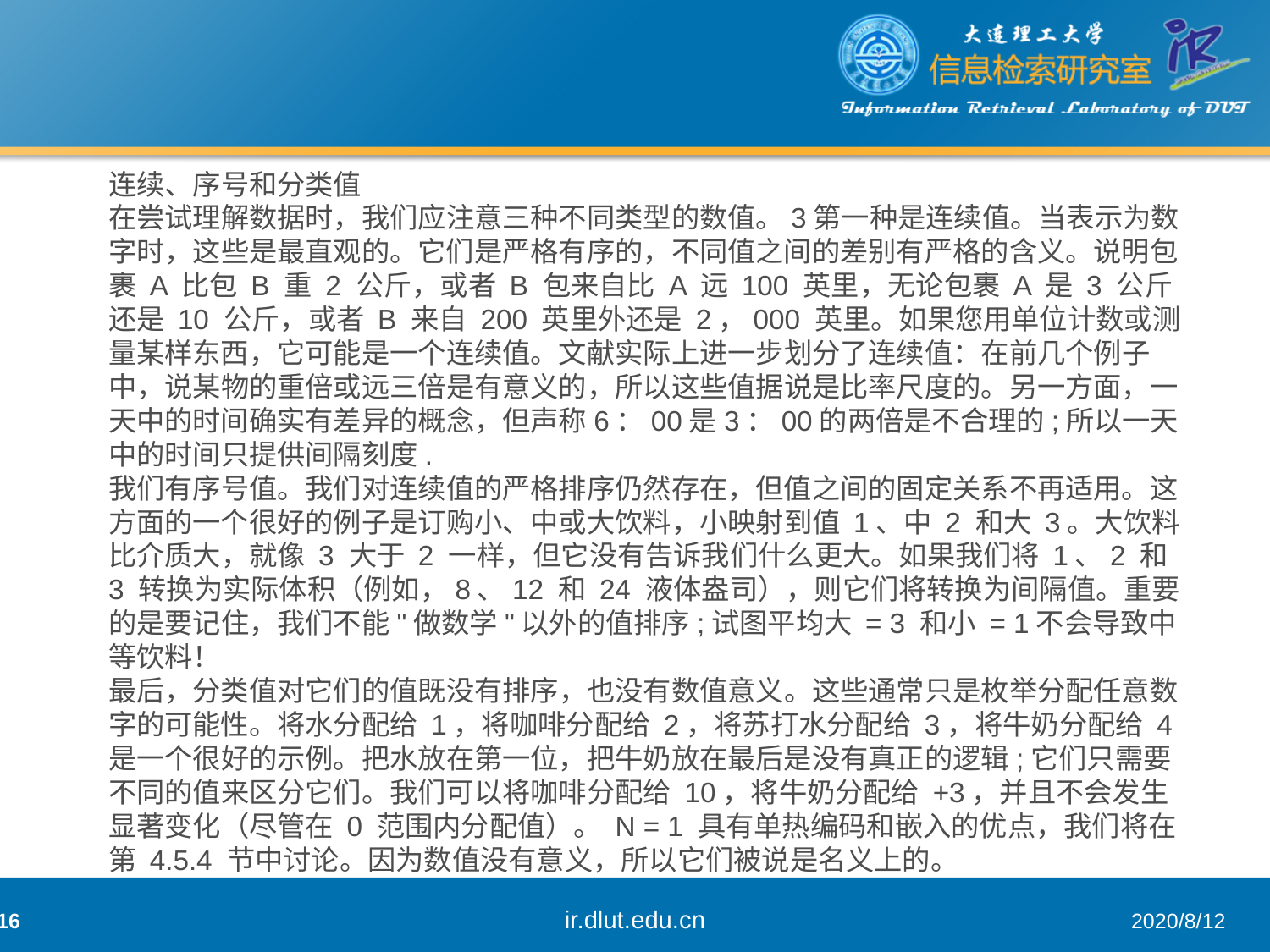

连续、序号和分类值
在尝试理解数据时，我们应注意三种不同类型的数值。3第一种是连续值。当表示为数字时，这些是最直观的。它们是严格有序的，不同值之间的差别有严格的含义。说明包裹 A 比包 B 重 2 公斤，或者 B 包来自比 A 远 100 英里，无论包裹 A 是 3 公斤还是 10 公斤，或者 B 来自 200 英里外还是 2，000 英里。如果您用单位计数或测量某样东西，它可能是一个连续值。文献实际上进一步划分了连续值：在前几个例子中，说某物的重倍或远三倍是有意义的，所以这些值据说是比率尺度的。另一方面，一天中的时间确实有差异的概念，但声称6：00是3：00的两倍是不合理的;所以一天中的时间只提供间隔刻度.
我们有序号值。我们对连续值的严格排序仍然存在，但值之间的固定关系不再适用。这方面的一个很好的例子是订购小、中或大饮料，小映射到值 1、中 2 和大 3。大饮料比介质大，就像 3 大于 2 一样，但它没有告诉我们什么更大。如果我们将 1、2 和 3 转换为实际体积（例如，8、12 和 24 液体盎司），则它们将转换为间隔值。重要的是要记住，我们不能"做数学"以外的值排序;试图平均大 = 3 和小 = 1不会导致中等饮料！
最后，分类值对它们的值既没有排序，也没有数值意义。这些通常只是枚举分配任意数字的可能性。将水分配给 1，将咖啡分配给 2，将苏打水分配给 3，将牛奶分配给 4 是一个很好的示例。把水放在第一位，把牛奶放在最后是没有真正的逻辑;它们只需要不同的值来区分它们。我们可以将咖啡分配给 10，将牛奶分配给 +3，并且不会发生显著变化（尽管在 0 范围内分配值）。 N = 1 具有单热编码和嵌入的优点，我们将在第 4.5.4 节中讨论。因为数值没有意义，所以它们被说是名义上的。